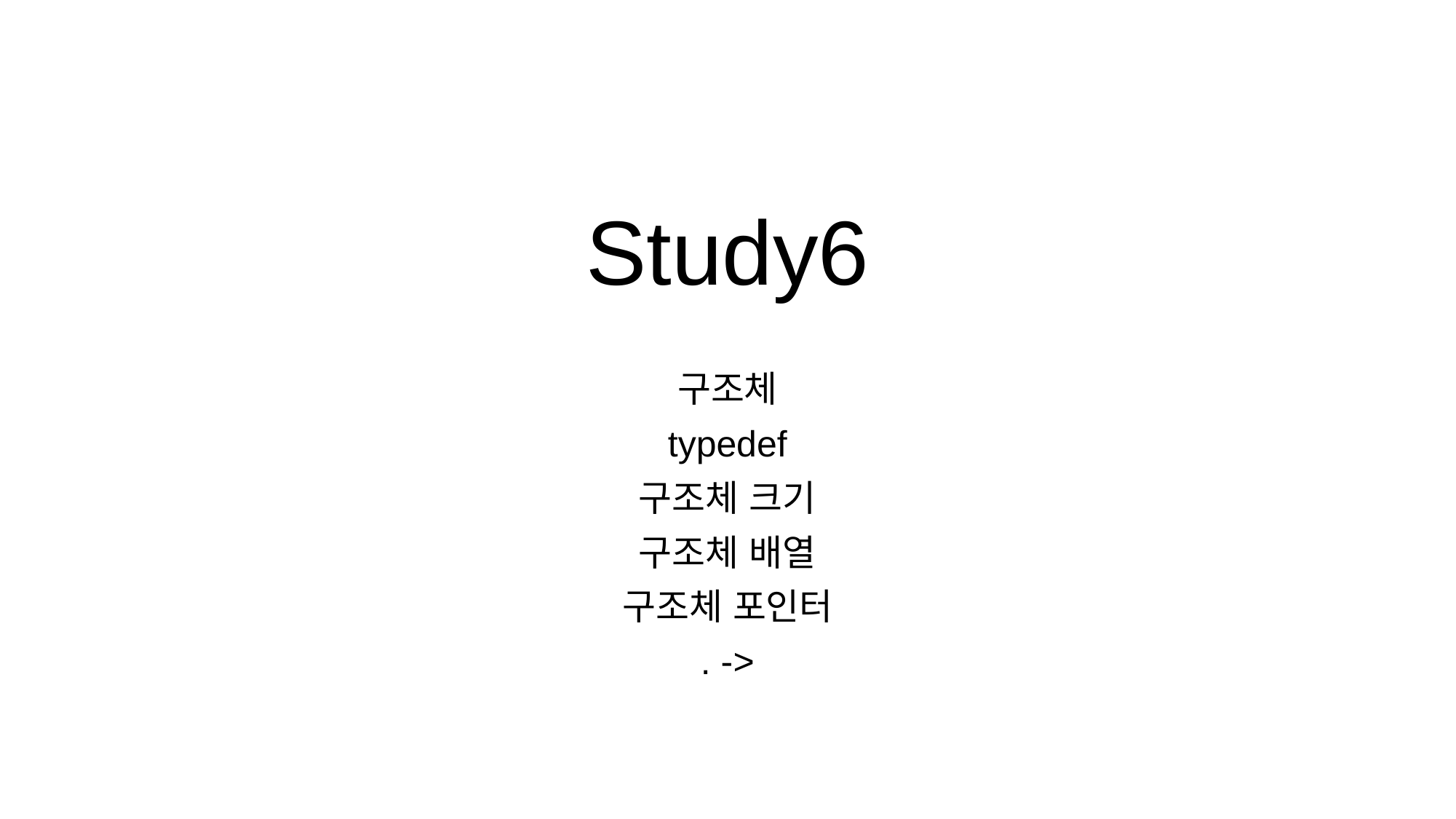

# Study6
구조체
typedef
구조체 크기
구조체 배열
구조체 포인터
. ->